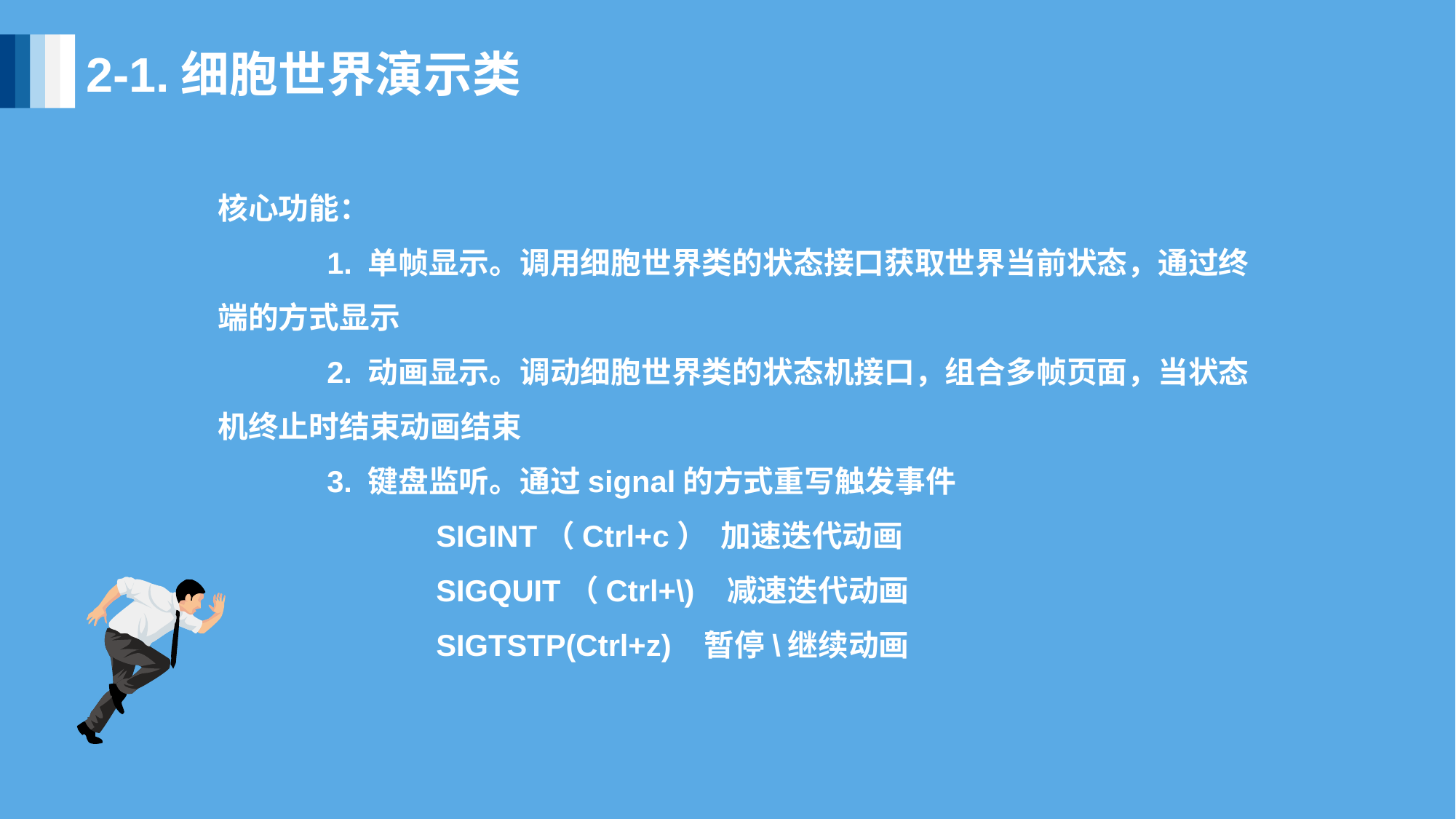

2-1.细胞世界演示类
核心功能：
	1. 单帧显示。调用细胞世界类的状态接口获取世界当前状态，通过终端的方式显示
	2. 动画显示。调动细胞世界类的状态机接口，组合多帧页面，当状态机终止时结束动画结束
	3. 键盘监听。通过signal的方式重写触发事件
		SIGINT（Ctrl+c）  加速迭代动画
		SIGQUIT（Ctrl+\)   减速迭代动画
		SIGTSTP(Ctrl+z)   暂停\继续动画